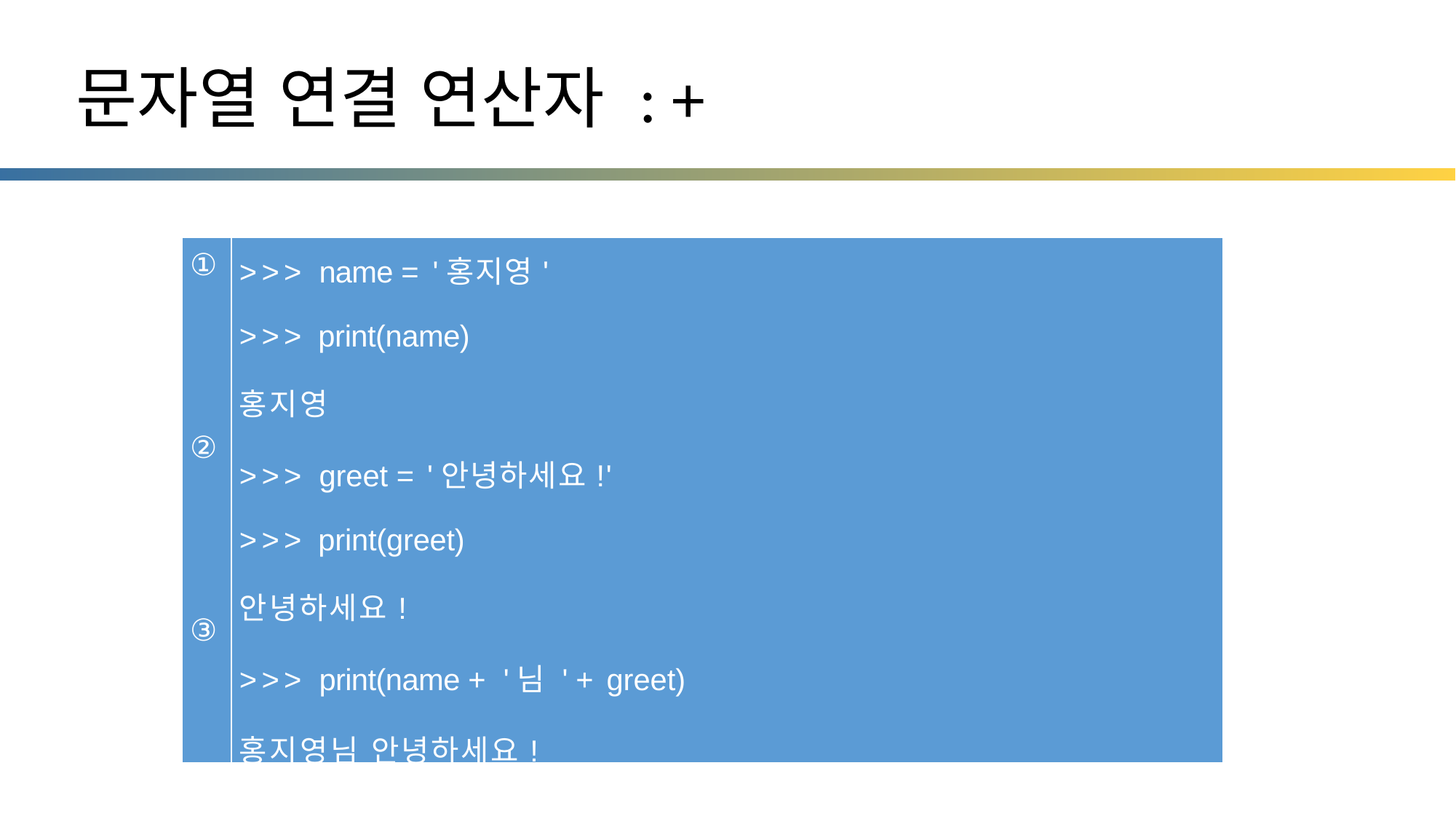

# 문자열 연결 연산자 : +
| ① ② ③ | >>> name = '홍지영' >>> print(name) 홍지영 >>> greet = '안녕하세요!' >>> print(greet) 안녕하세요! >>> print(name + '님 ' + greet) 홍지영님 안녕하세요! |
| --- | --- |